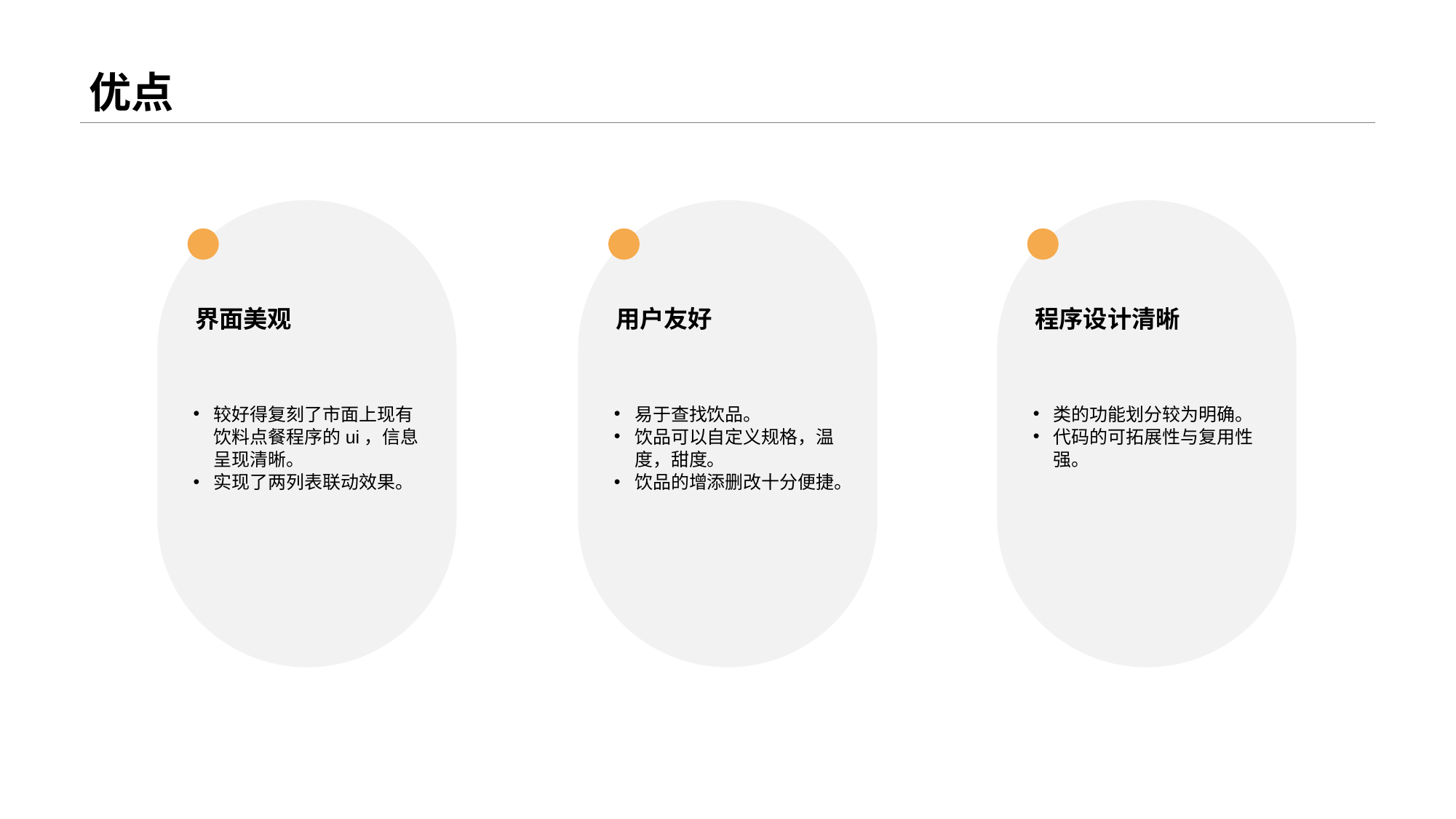

优点

界面美观

较好得复刻了市面上现有饮料点餐程序的ui，信息呈现清晰。
实现了两列表联动效果。

用户友好

易于查找饮品。
饮品可以自定义规格，温度，甜度。
饮品的增添删改十分便捷。

程序设计清晰

类的功能划分较为明确。
代码的可拓展性与复用性强。